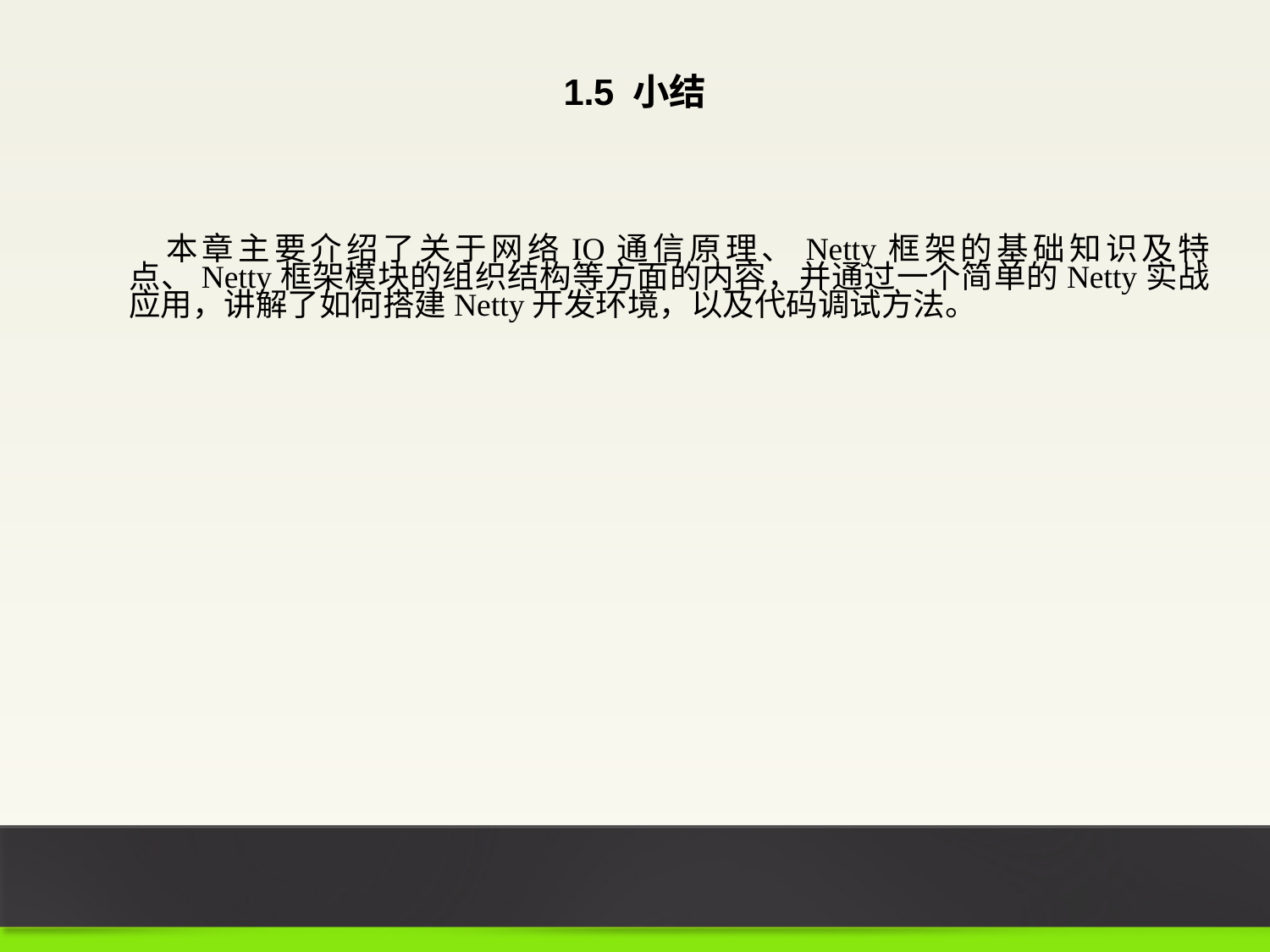

1.5 小结
本章主要介绍了关于网络IO通信原理、Netty框架的基础知识及特点、Netty框架模块的组织结构等方面的内容，并通过一个简单的Netty实战应用，讲解了如何搭建Netty开发环境，以及代码调试方法。